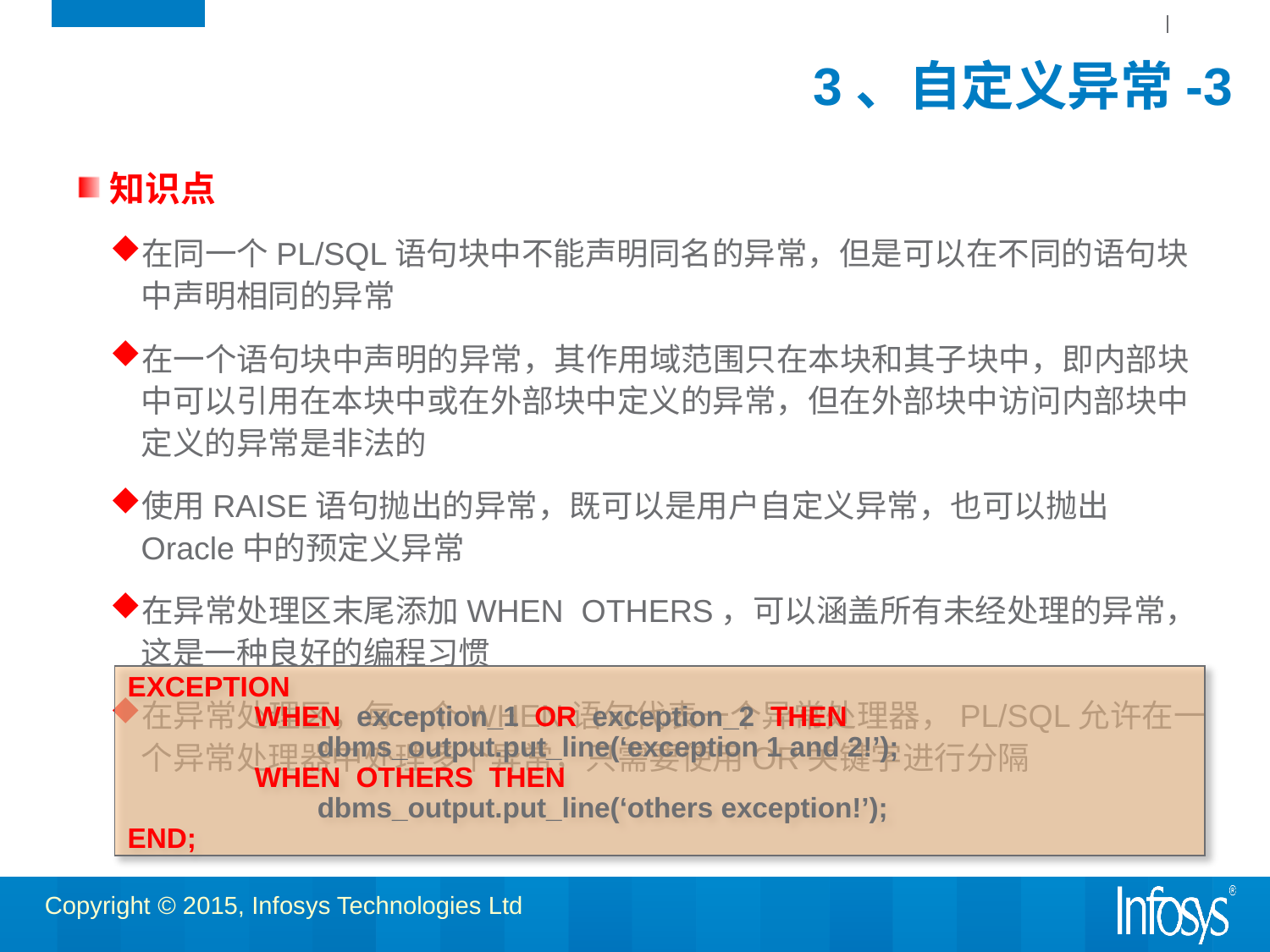

# 3、自定义异常-3
知识点
在同一个PL/SQL语句块中不能声明同名的异常，但是可以在不同的语句块中声明相同的异常
在一个语句块中声明的异常，其作用域范围只在本块和其子块中，即内部块中可以引用在本块中或在外部块中定义的异常，但在外部块中访问内部块中定义的异常是非法的
使用RAISE语句抛出的异常，既可以是用户自定义异常，也可以抛出Oracle中的预定义异常
在异常处理区末尾添加WHEN  OTHERS，可以涵盖所有未经处理的异常，这是一种良好的编程习惯
在异常处理区，每一个WHEN语句代表一个异常处理器，PL/SQL允许在一个异常处理器中处理多个异常，只需要使用OR关键字进行分隔

EXCEPTION
	WHEN  exception_1  OR  exception_2  THEN
	        dbms_output.put_line(‘exception 1 and 2!’);
	WHEN  OTHERS  THEN
	        dbms_output.put_line(‘others exception!’);
END;